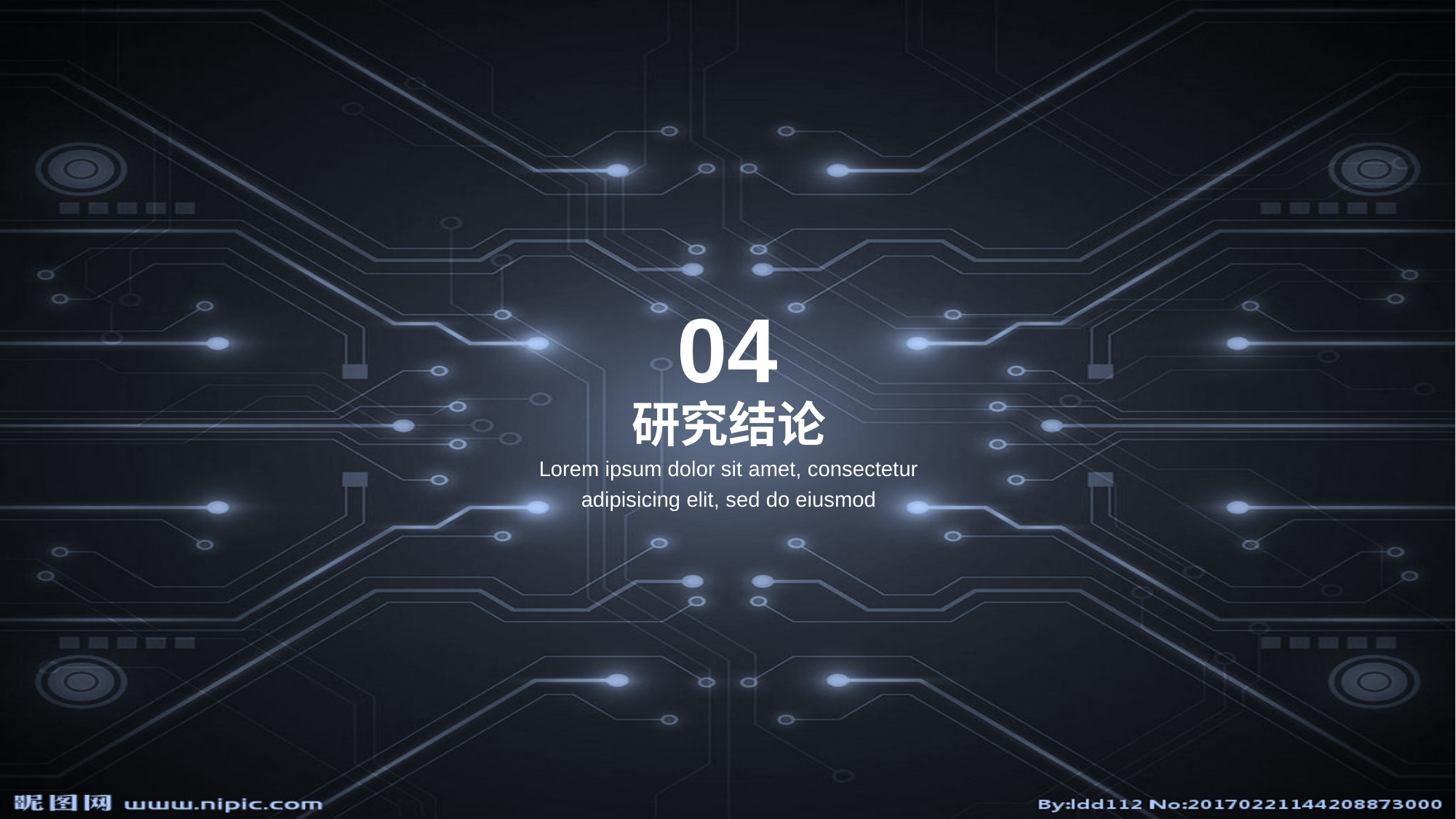

04
研究结论
Lorem ipsum dolor sit amet, consectetur adipisicing elit, sed do eiusmod